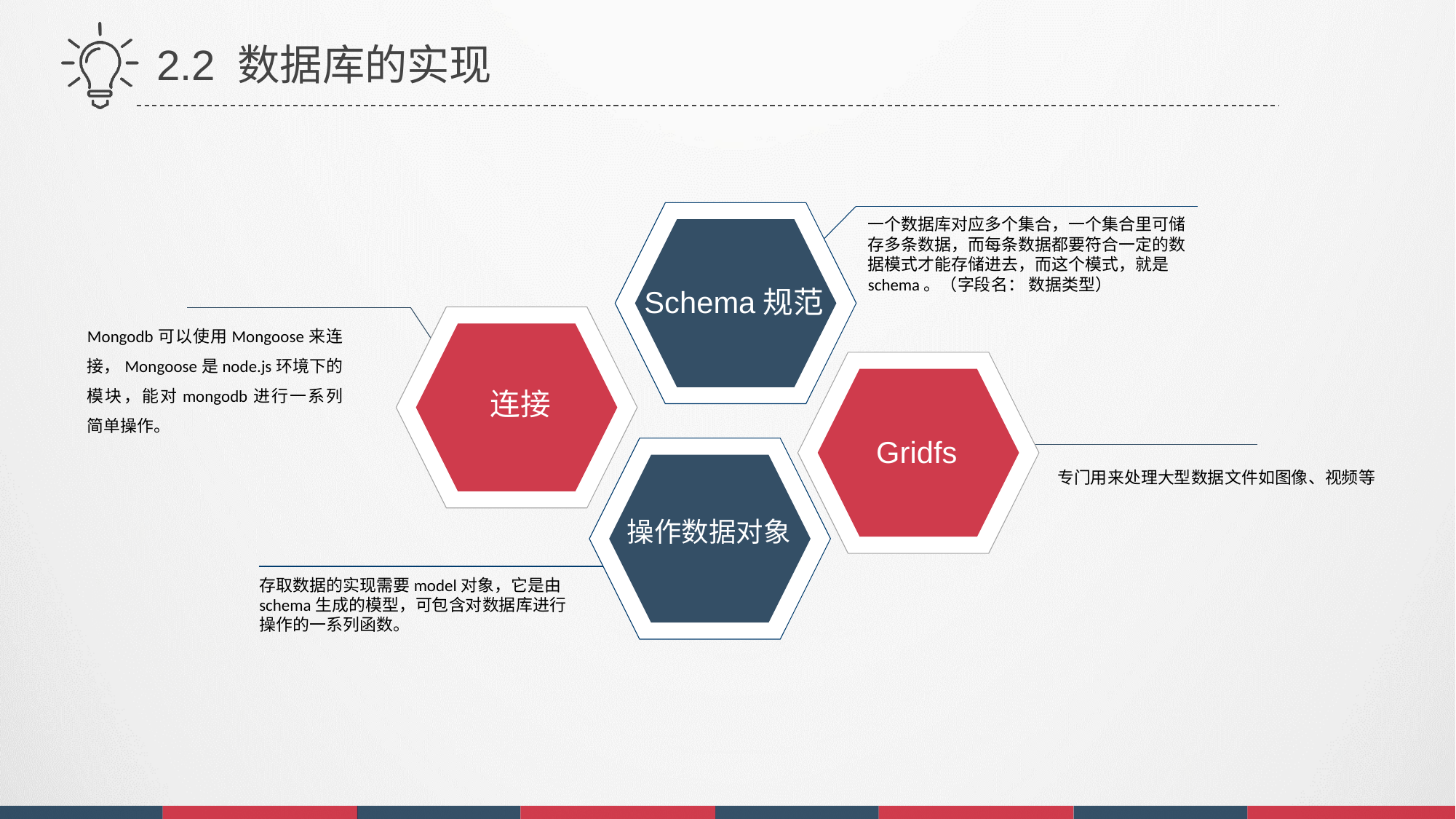

2.2 数据库的实现

Schema规范
一个数据库对应多个集合，一个集合里可储存多条数据，而每条数据都要符合一定的数据模式才能存储进去，而这个模式，就是schema。（字段名： 数据类型）

连接
Mongodb可以使用Mongoose来连接，Mongoose是node.js环境下的模块，能对mongodb进行一系列简单操作。

Gridfs

操作数据对象
专门用来处理大型数据文件如图像、视频等
存取数据的实现需要model对象，它是由schema生成的模型，可包含对数据库进行操作的一系列函数。